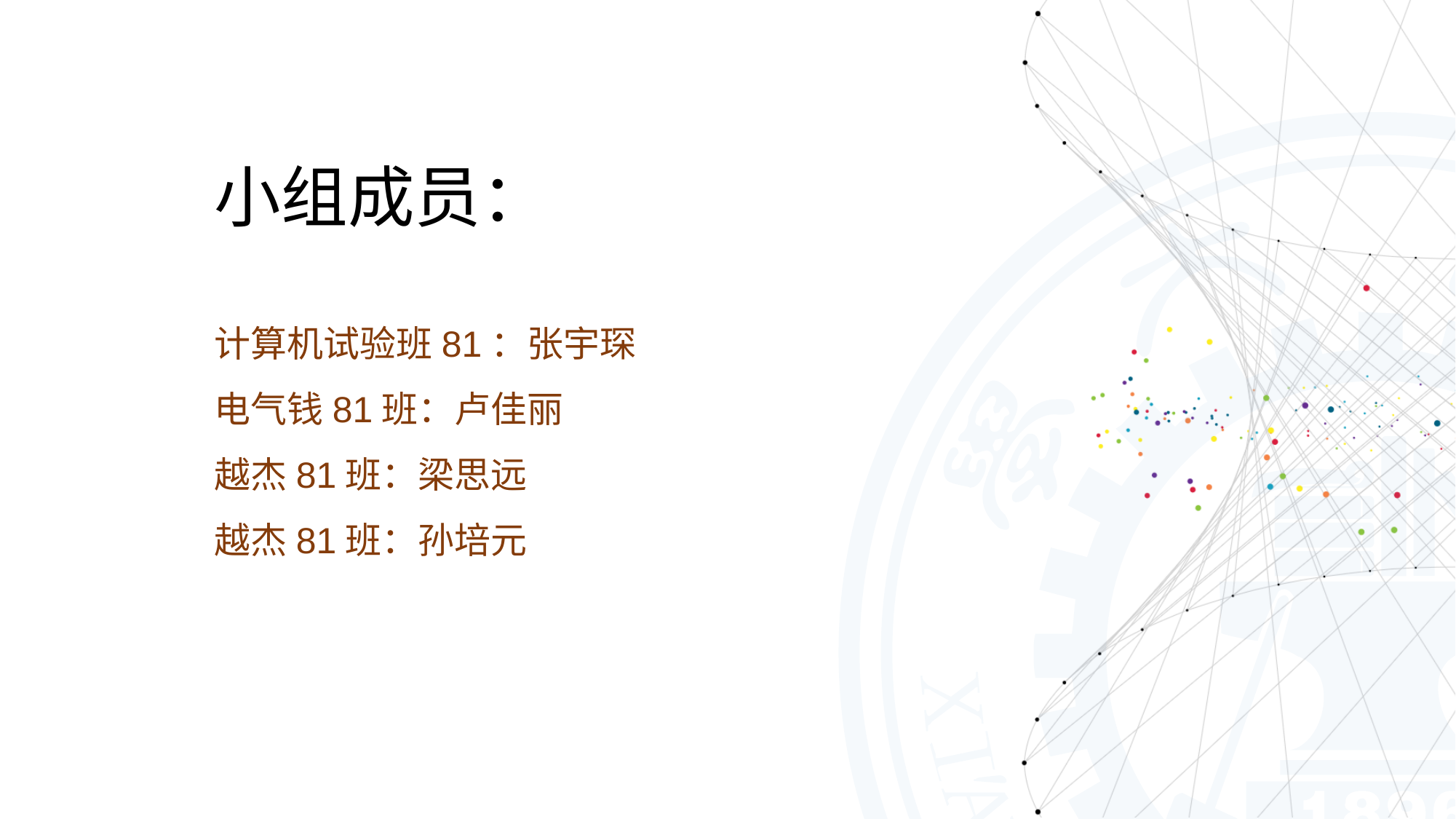

小组成员：
计算机试验班81：张宇琛
电气钱81班：卢佳丽
越杰81班：梁思远
越杰81班：孙培元